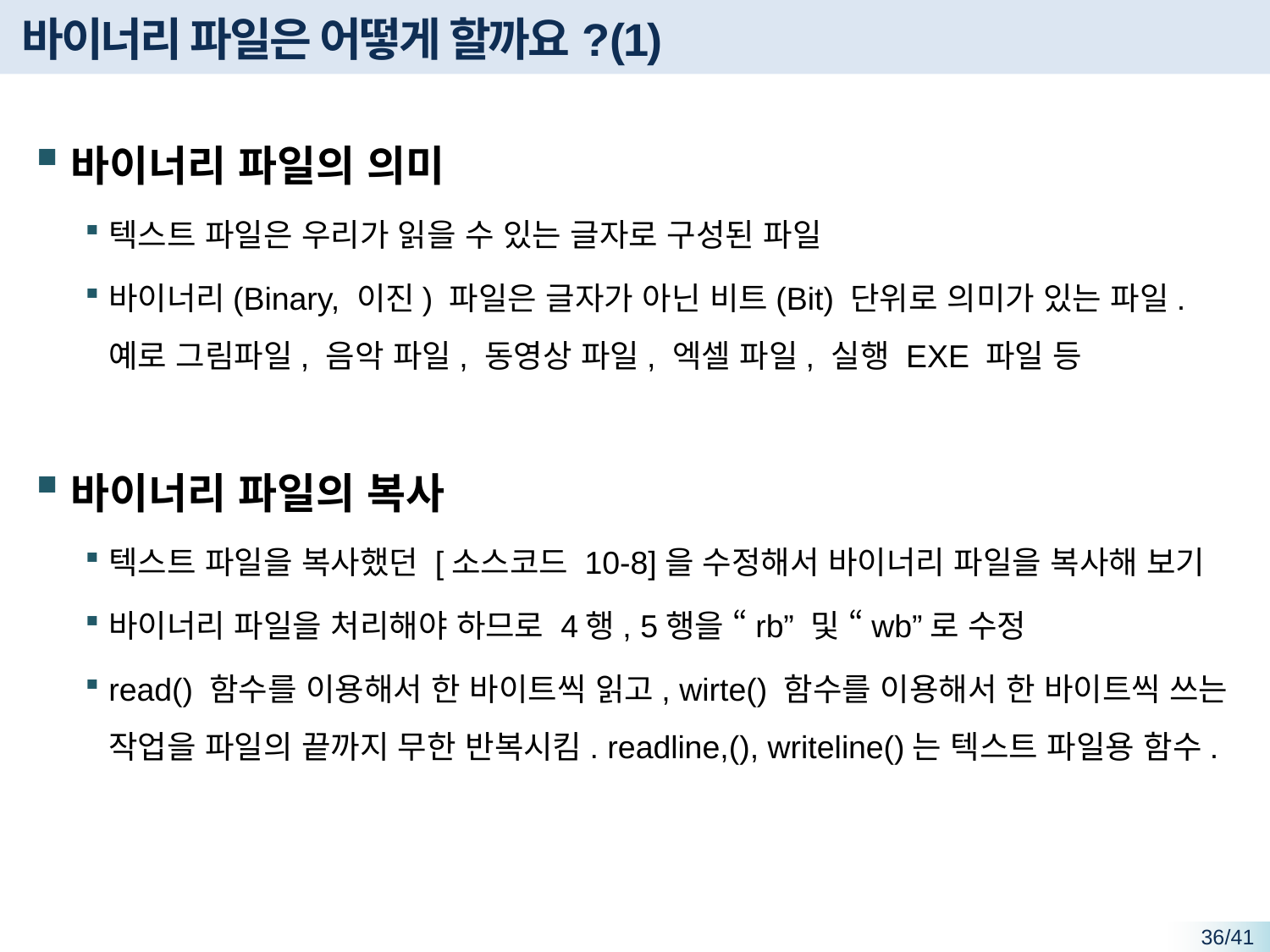

# 바이너리 파일은 어떻게 할까요?(1)
바이너리 파일의 의미
텍스트 파일은 우리가 읽을 수 있는 글자로 구성된 파일
바이너리(Binary, 이진) 파일은 글자가 아닌 비트(Bit) 단위로 의미가 있는 파일. 예로 그림파일, 음악 파일, 동영상 파일, 엑셀 파일, 실행 EXE 파일 등

바이너리 파일의 복사
텍스트 파일을 복사했던 [소스코드 10-8]을 수정해서 바이너리 파일을 복사해 보기
바이너리 파일을 처리해야 하므로 4행, 5행을 “rb” 및 “wb”로 수정
read() 함수를 이용해서 한 바이트씩 읽고, wirte() 함수를 이용해서 한 바이트씩 쓰는 작업을 파일의 끝까지 무한 반복시킴. readline,(), writeline()는 텍스트 파일용 함수.